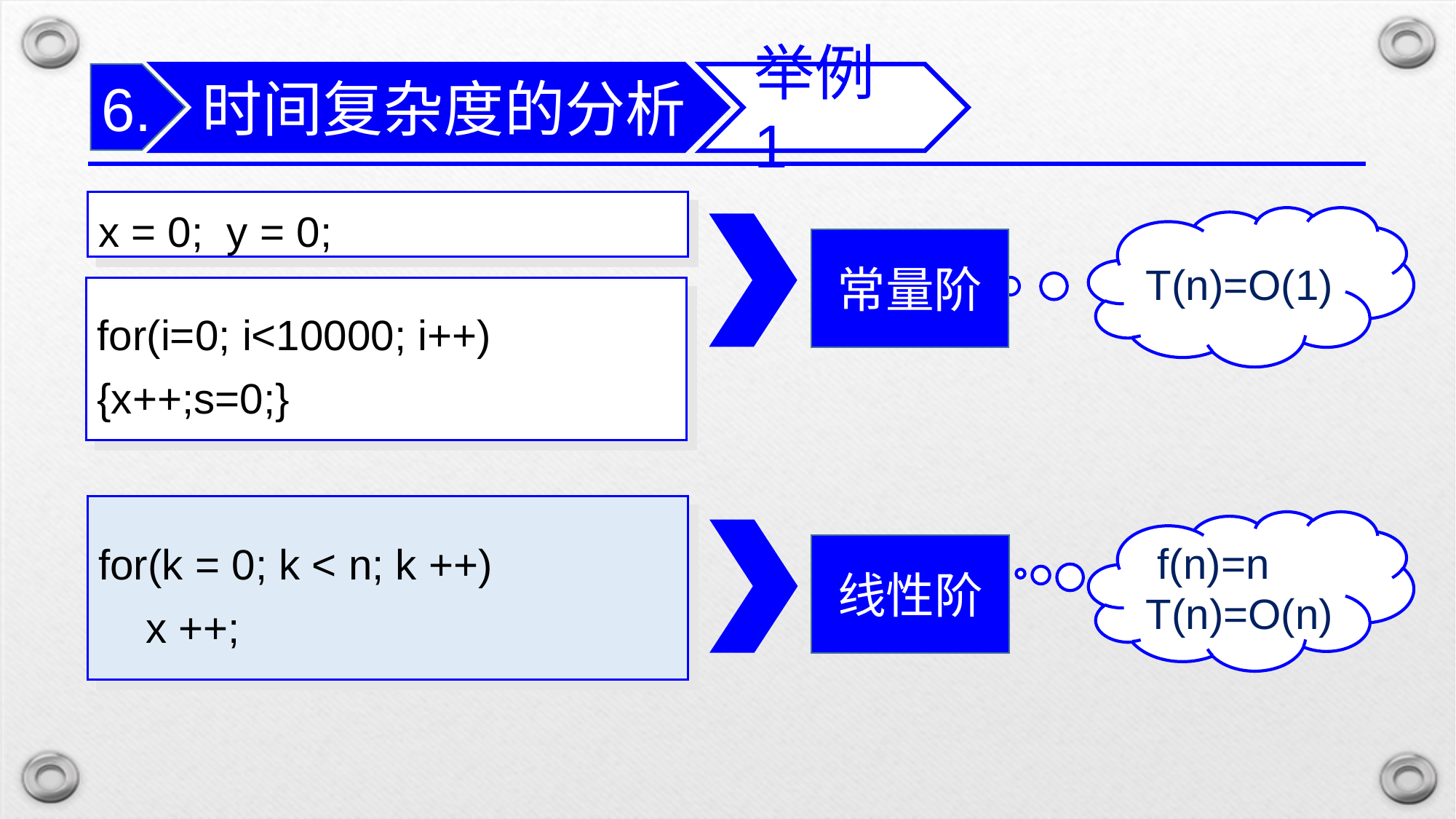

时间复杂度的分析

6.
举例1
x = 0;  y = 0;
T(n)=O(1)

常量阶
for(i=0; i<10000; i++)
{x++;s=0;}
for(k = 0; k < n; k ++)
    x ++;
 f(n)=n
T(n)=O(n)

线性阶